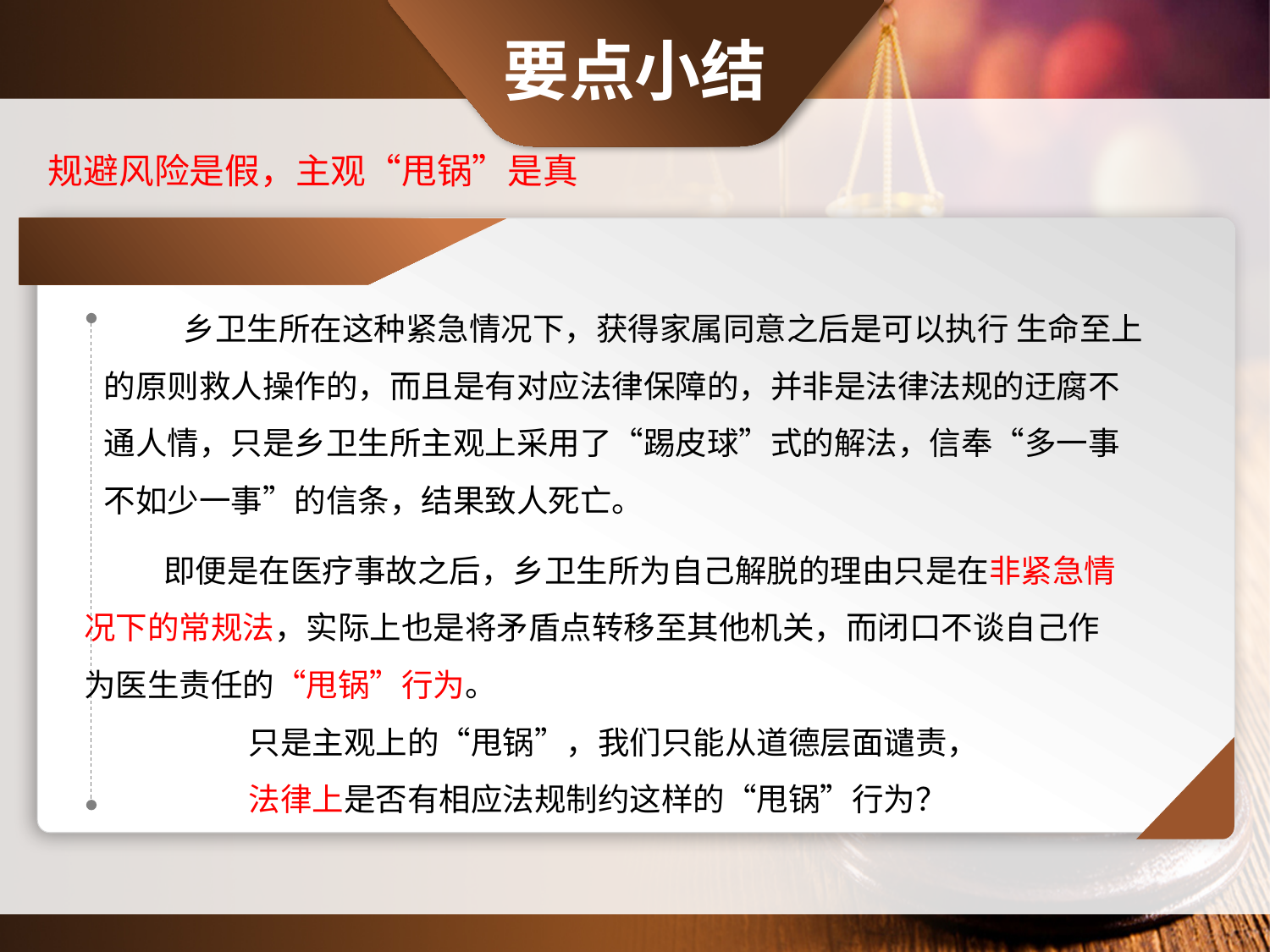

要点小结
规避风险是假，主观“甩锅”是真

          乡卫生所在这种紧急情况下，获得家属同意之后是可以执行 生命至上 的原则救人操作的，而且是有对应法律保障的，并非是法律法规的迂腐不通人情，只是乡卫生所主观上采用了“踢皮球”式的解法，信奉“多一事不如少一事”的信条，结果致人死亡。
          即便是在医疗事故之后，乡卫生所为自己解脱的理由只是在非紧急情况下的常规法，实际上也是将矛盾点转移至其他机关，而闭口不谈自己作为医生责任的“甩锅”行为。
只是主观上的“甩锅”，我们只能从道德层面谴责，
法律上是否有相应法规制约这样的“甩锅”行为？